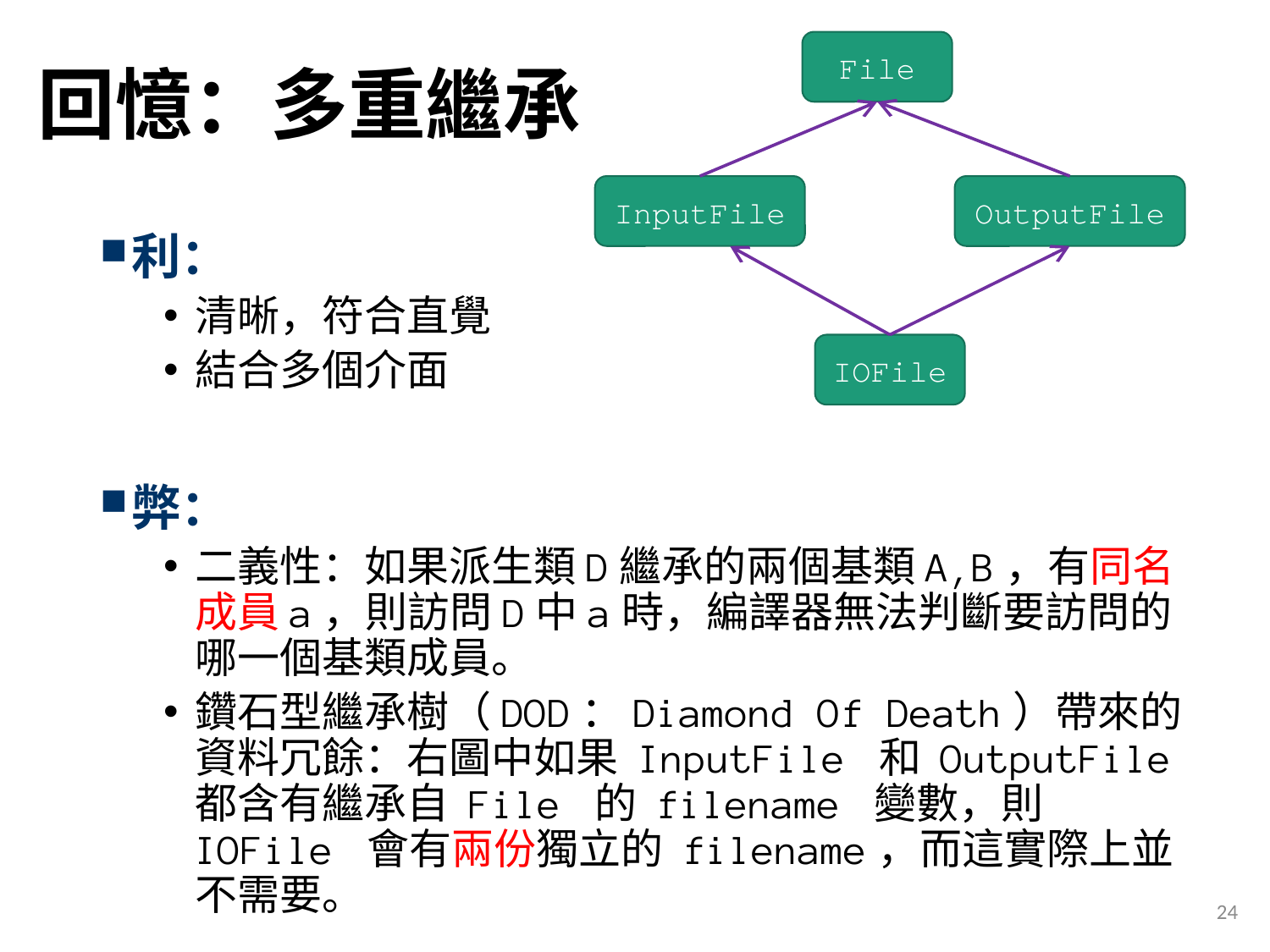

# 回憶：多重繼承
File
InputFile
OutputFile
利：
清晰，符合直覺
結合多個介面

弊：
二義性：如果派生類D繼承的兩個基類A,B，有同名成員a，則訪問D中a時，編譯器無法判斷要訪問的哪一個基類成員。
鑽石型繼承樹（DOD：Diamond Of Death）帶來的資料冗餘：右圖中如果 InputFile 和 OutputFile 都含有繼承自 File 的 filename 變數，則 IOFile 會有兩份獨立的 filename，而這實際上並不需要。
IOFile
24